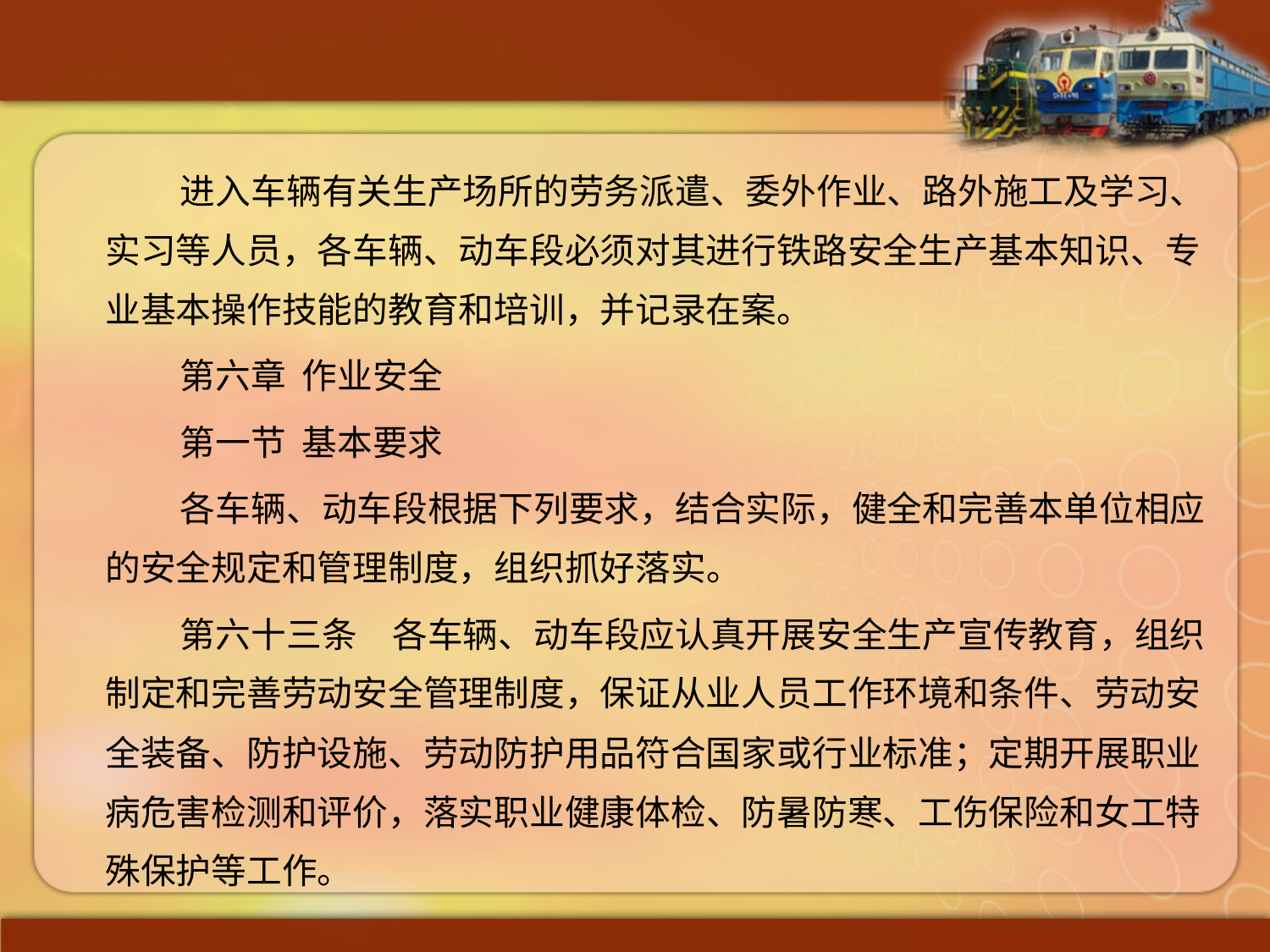

#
进入车辆有关生产场所的劳务派遣、委外作业、路外施工及学习、实习等人员，各车辆、动车段必须对其进行铁路安全生产基本知识、专业基本操作技能的教育和培训，并记录在案。
第六章  作业安全
第一节  基本要求
各车辆、动车段根据下列要求，结合实际，健全和完善本单位相应的安全规定和管理制度，组织抓好落实。
第六十三条　各车辆、动车段应认真开展安全生产宣传教育，组织制定和完善劳动安全管理制度，保证从业人员工作环境和条件、劳动安全装备、防护设施、劳动防护用品符合国家或行业标准；定期开展职业病危害检测和评价，落实职业健康体检、防暑防寒、工伤保险和女工特殊保护等工作。